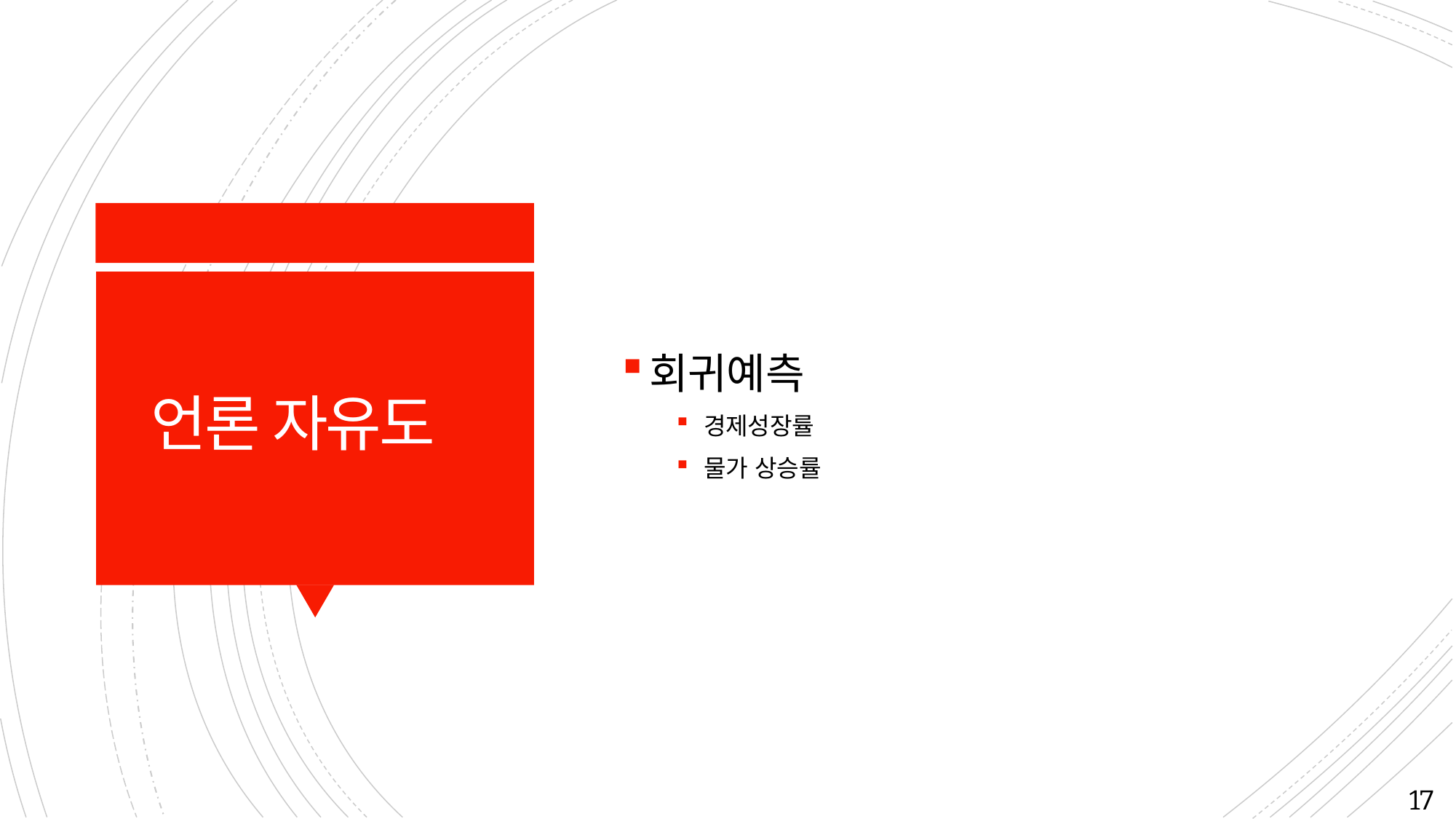

회귀예측
경제성장률
물가 상승률
# 언론 자유도
17